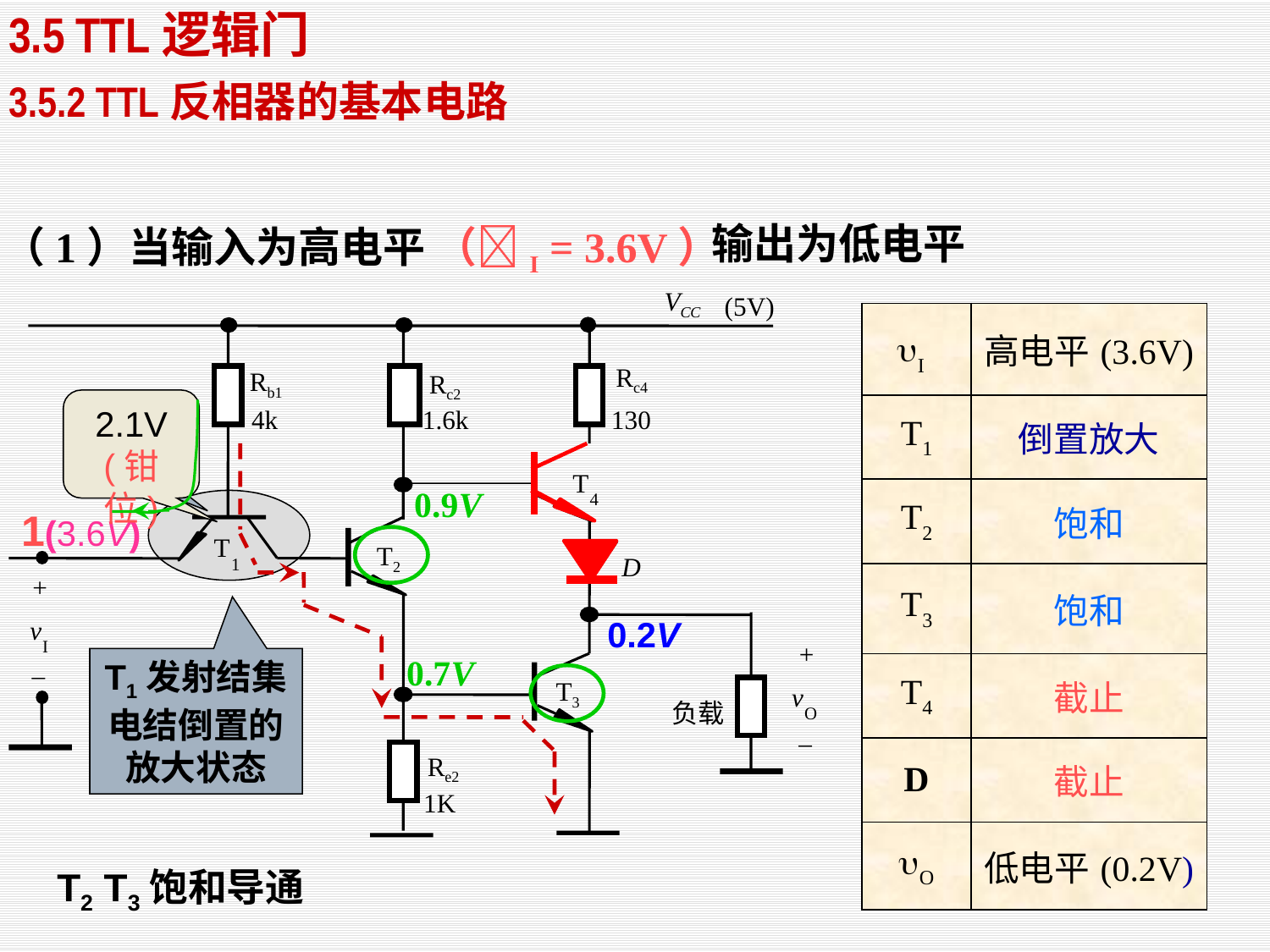

3.5 TTL逻辑门
3.5.2 TTL反相器的基本电路

输出为低电平
（1）当输入为高电平 （υI = 3.6V）
VCC
(5V)

Rc4
Rb1
Rc2

1.6k
130
4k

T

4

T

T2
1

D

+

v

I
+

–

T3
v

O
负载

–

Re2

1K

| υI | 高电平(3.6V) |
| --- | --- |
| T1 | 倒置放大 |
| T2 | 饱和 |
| T3 | 饱和 |
| T4 | 截止 |
| D | 截止 |
| υO | 低电平(0.2V) |
2.1V (钳位)

4.3V

 0.9V

1(3.6V)

 0.2V
 0.7V
T1发射结集电结倒置的放大状态

T2 T3饱和导通